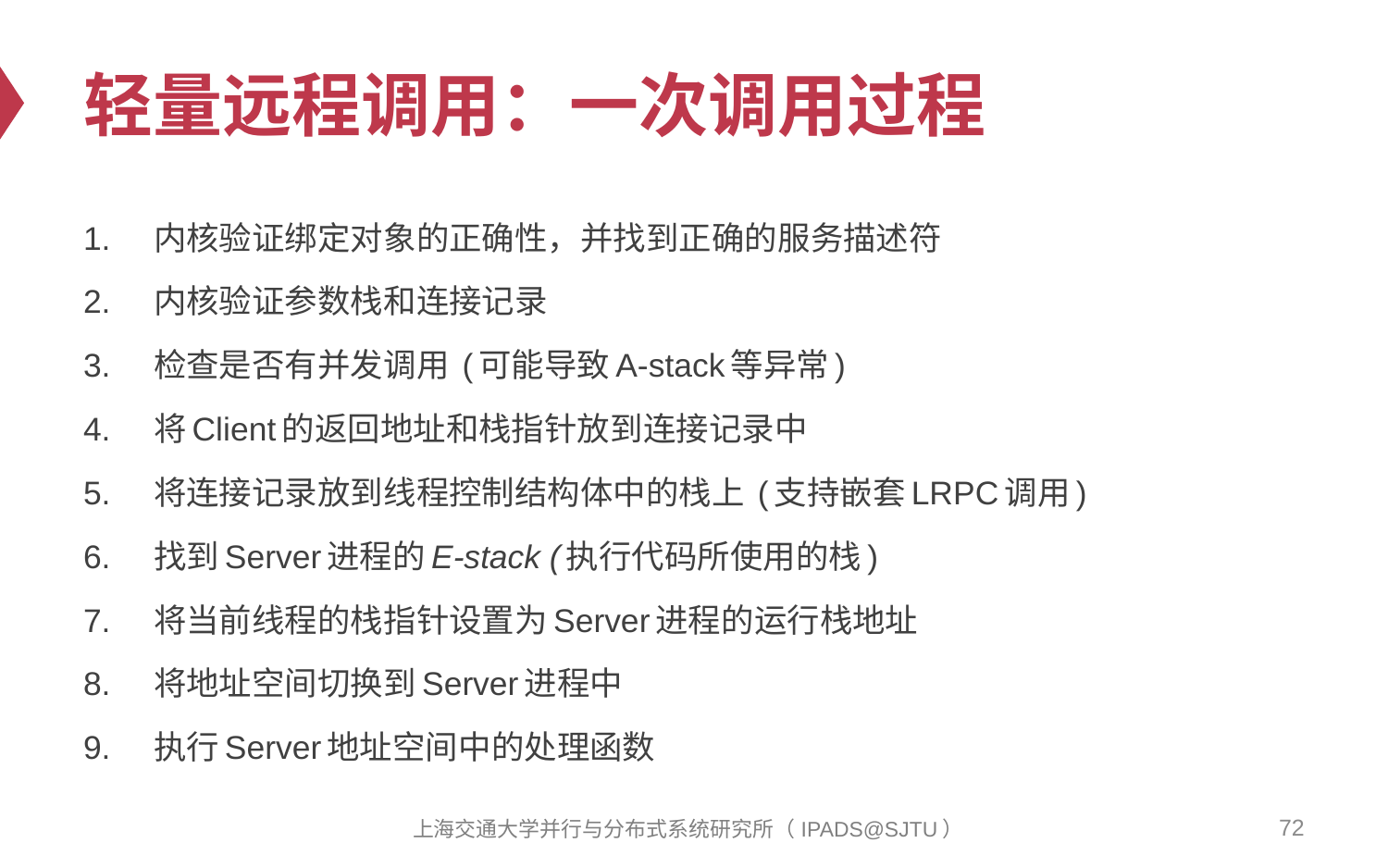

# 轻量远程调用：一次调用过程
内核验证绑定对象的正确性，并找到正确的服务描述符
内核验证参数栈和连接记录
检查是否有并发调用 (可能导致A-stack等异常)
将Client的返回地址和栈指针放到连接记录中
将连接记录放到线程控制结构体中的栈上 (支持嵌套LRPC调用)
找到Server进程的E-stack (执行代码所使用的栈)
将当前线程的栈指针设置为Server进程的运行栈地址
将地址空间切换到Server进程中
执行Server地址空间中的处理函数
72
上海交通大学并行与分布式系统研究所（IPADS@SJTU）